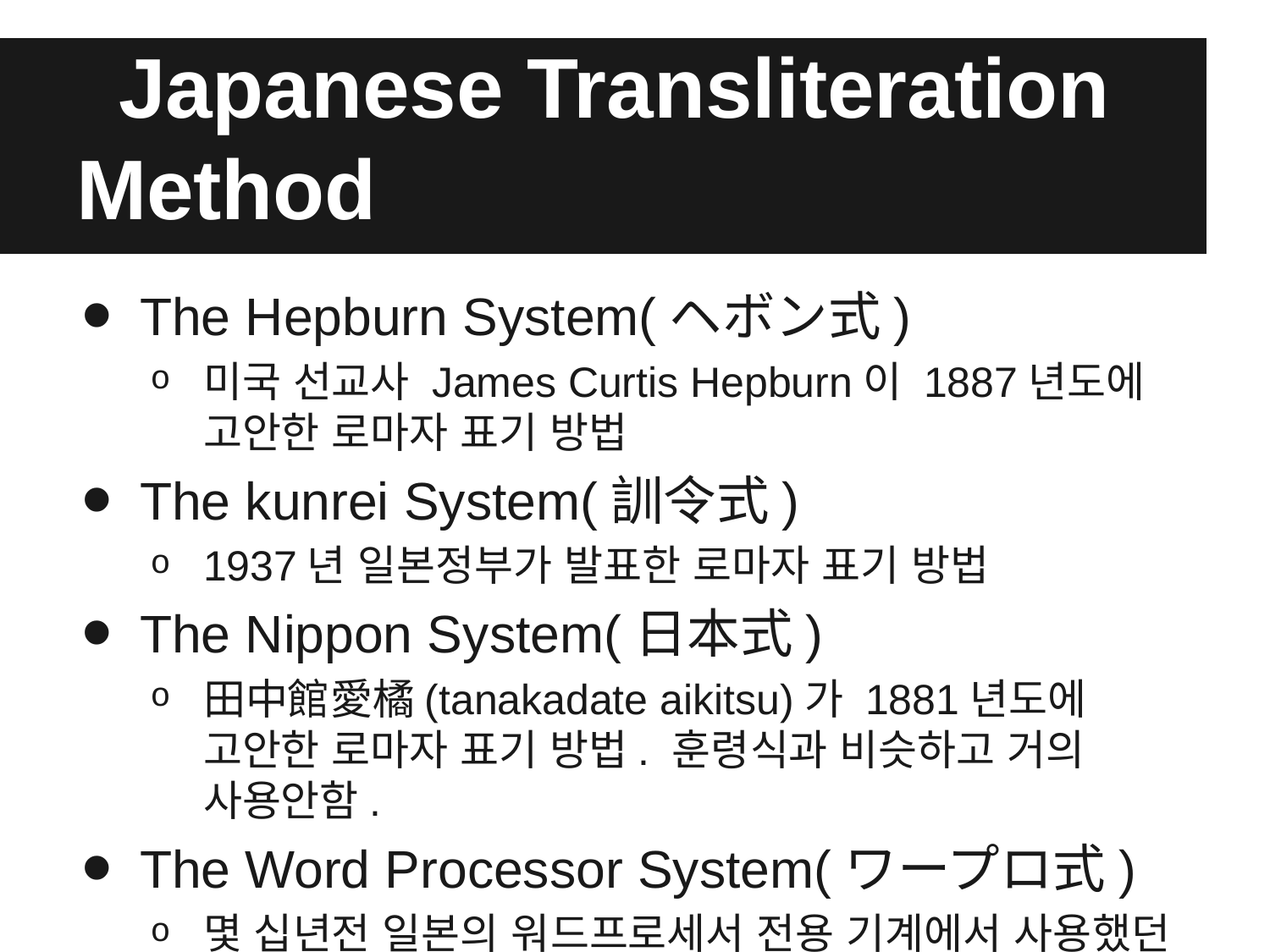

# Japanese Transliteration Method
The Hepburn System(ヘボン式)
미국 선교사 James Curtis Hepburn이 1887년도에 고안한 로마자 표기 방법
The kunrei System(訓令式)
1937년 일본정부가 발표한 로마자 표기 방법
The Nippon System(日本式)
田中館愛橘(tanakadate aikitsu)가 1881년도에 고안한 로마자 표기 방법. 훈령식과 비슷하고 거의 사용안함.
The Word Processor System(ワープロ式)
몇 십년전 일본의 워드프로세서 전용 기계에서 사용했던 일본어 입력 방법